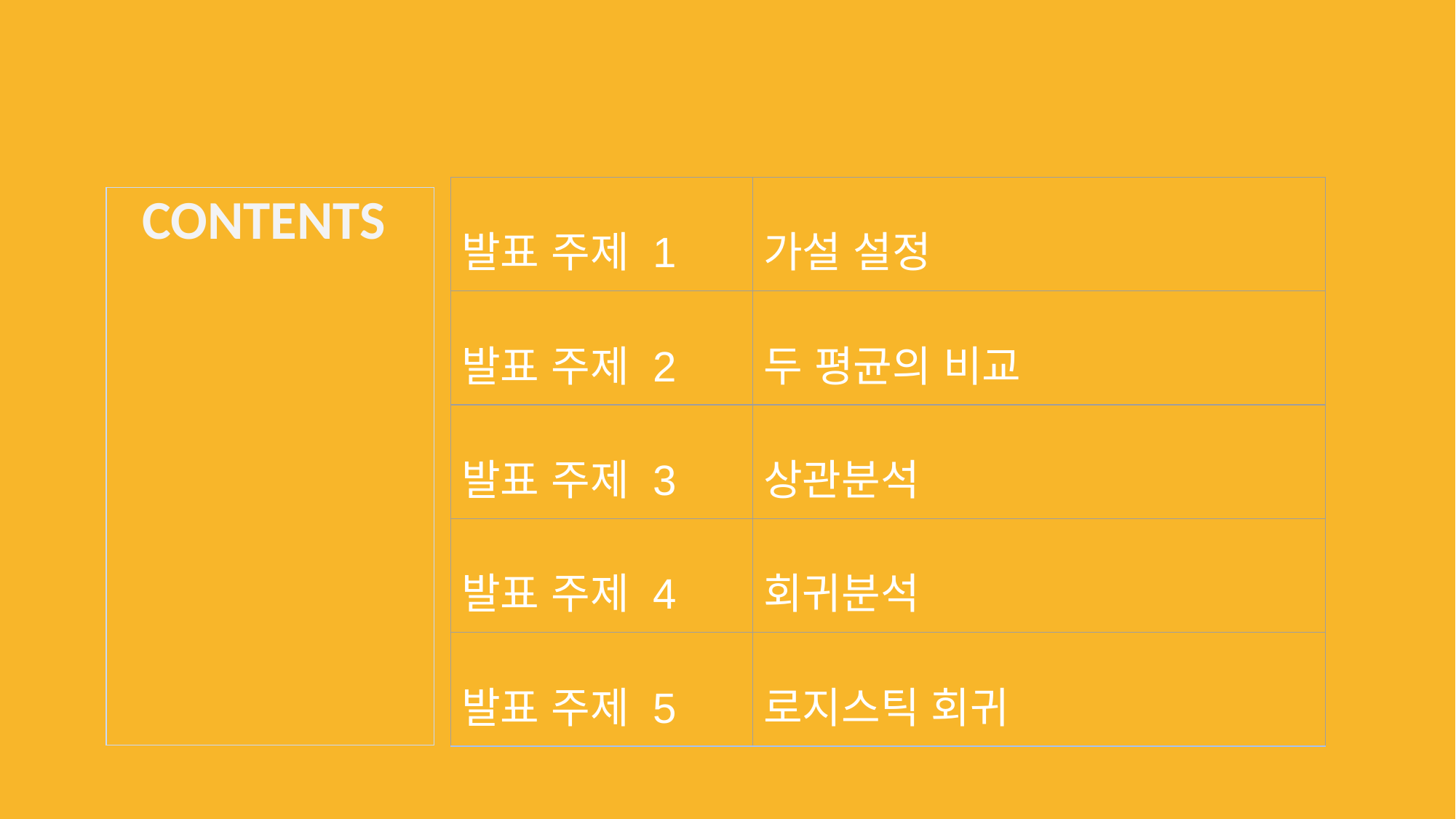

| 발표 주제 1 | 가설 설정 |
| --- | --- |
| 발표 주제 2 | 두 평균의 비교 |
| 발표 주제 3 | 상관분석 |
| 발표 주제 4 | 회귀분석 |
| 발표 주제 5 | 로지스틱 회귀 |
| CONTENTS |
| --- |